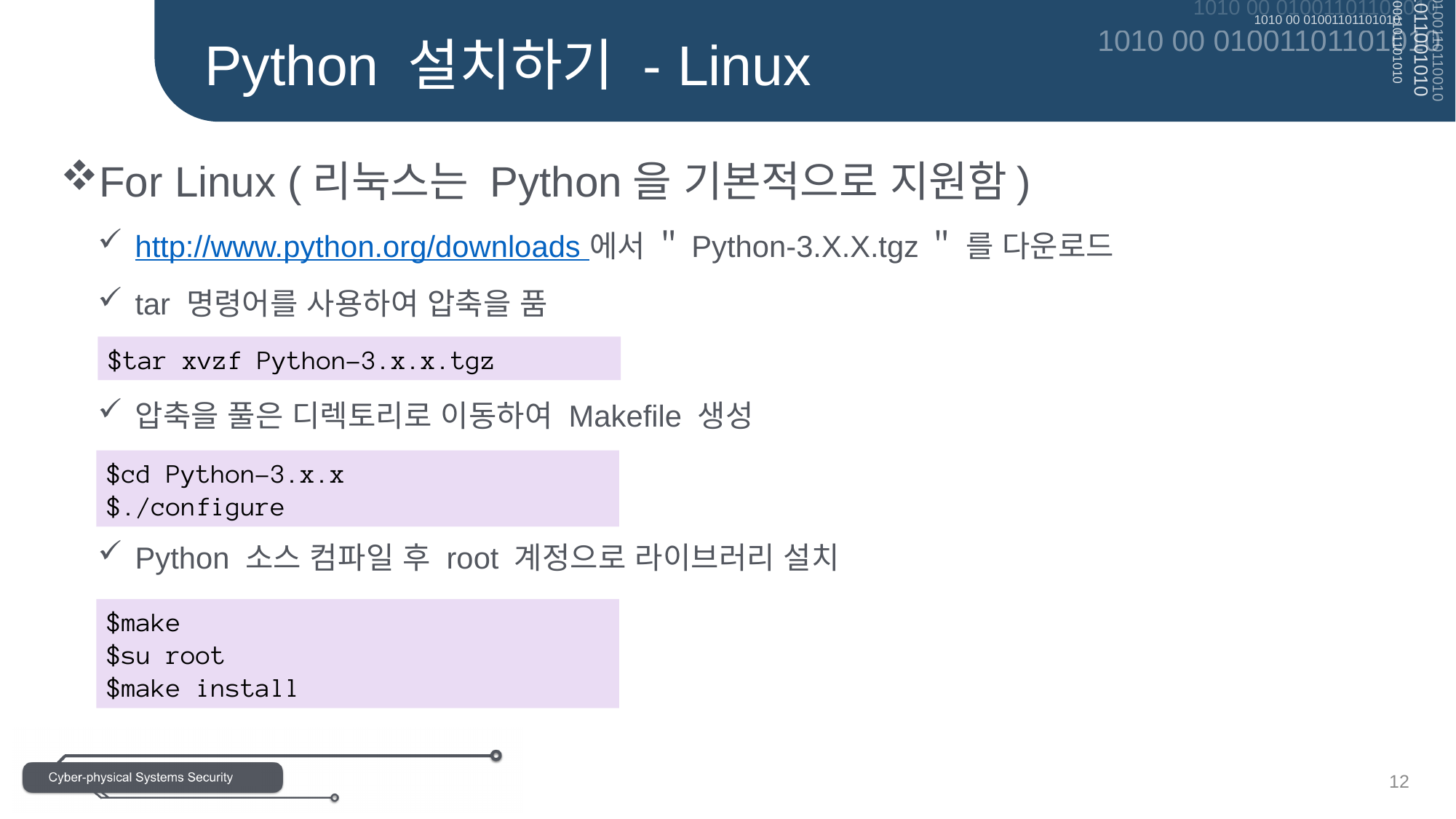

Python 설치하기 - Linux
For Linux (리눅스는 Python을 기본적으로 지원함)
http://www.python.org/downloads 에서 ＂Python-3.X.X.tgz＂ 를 다운로드
tar 명령어를 사용하여 압축을 품

압축을 풀은 디렉토리로 이동하여 Makefile 생성

Python 소스 컴파일 후 root 계정으로 라이브러리 설치

$tar xvzf Python-3.x.x.tgz
$cd Python-3.x.x
$./configure
$make
$su root
$make install
12